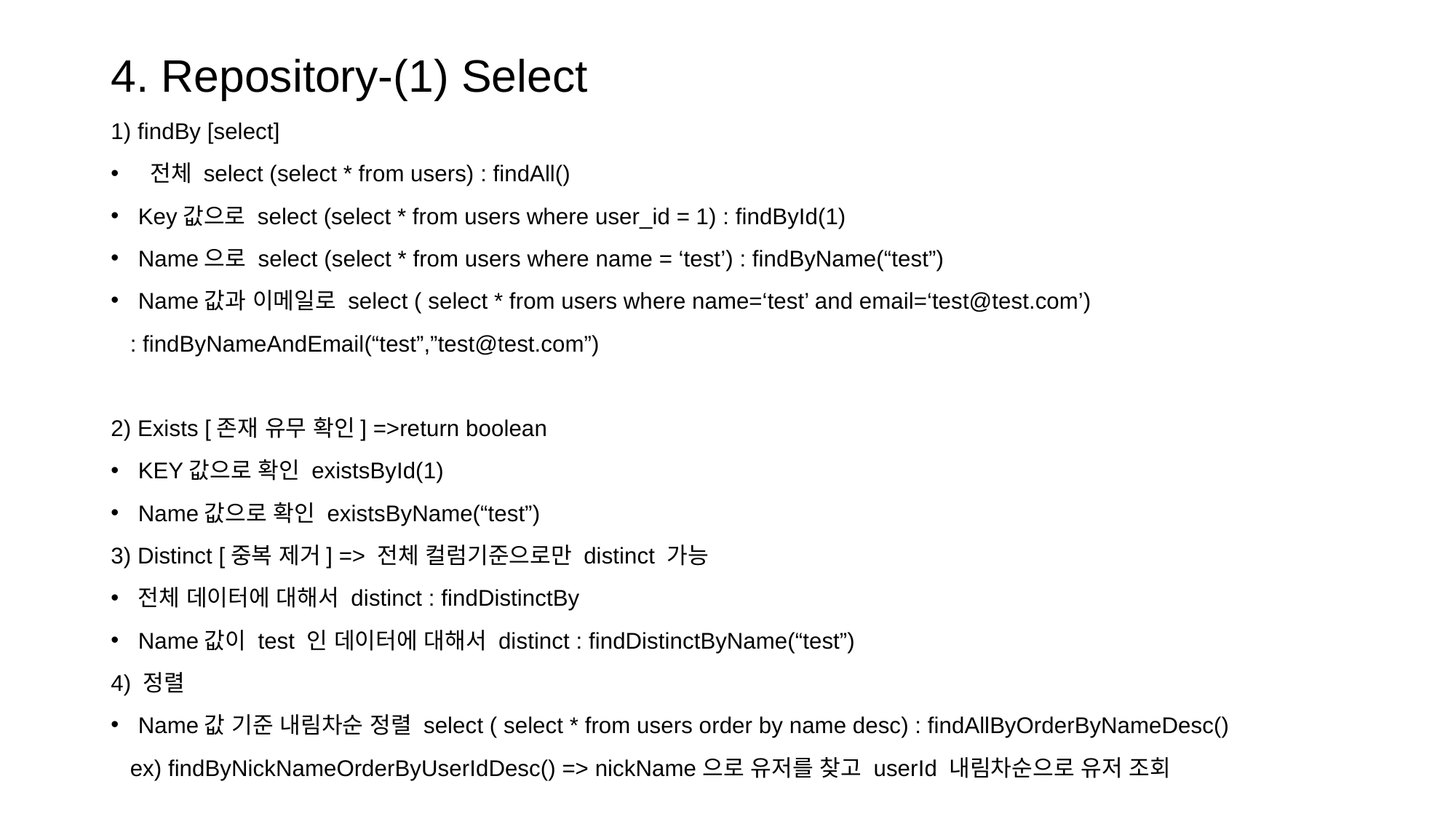

# 4. Repository-(1) Select
1) findBy [select]
 전체 select (select * from users) : findAll()
Key값으로 select (select * from users where user_id = 1) : findById(1)
Name으로 select (select * from users where name = ‘test’) : findByName(“test”)
Name값과 이메일로 select ( select * from users where name=‘test’ and email=‘test@test.com’)
   : findByNameAndEmail(“test”,”test@test.com”)

2) Exists [존재 유무 확인] =>return boolean
KEY값으로 확인 existsById(1)
Name값으로 확인 existsByName(“test”)
3) Distinct [중복 제거] => 전체 컬럼기준으로만 distinct 가능
전체 데이터에 대해서 distinct : findDistinctBy
Name값이 test 인 데이터에 대해서 distinct : findDistinctByName(“test”)
4) 정렬
Name값 기준 내림차순 정렬 select ( select * from users order by name desc) : findAllByOrderByNameDesc()
   ex) findByNickNameOrderByUserIdDesc() => nickName으로 유저를 찾고 userId 내림차순으로 유저 조회